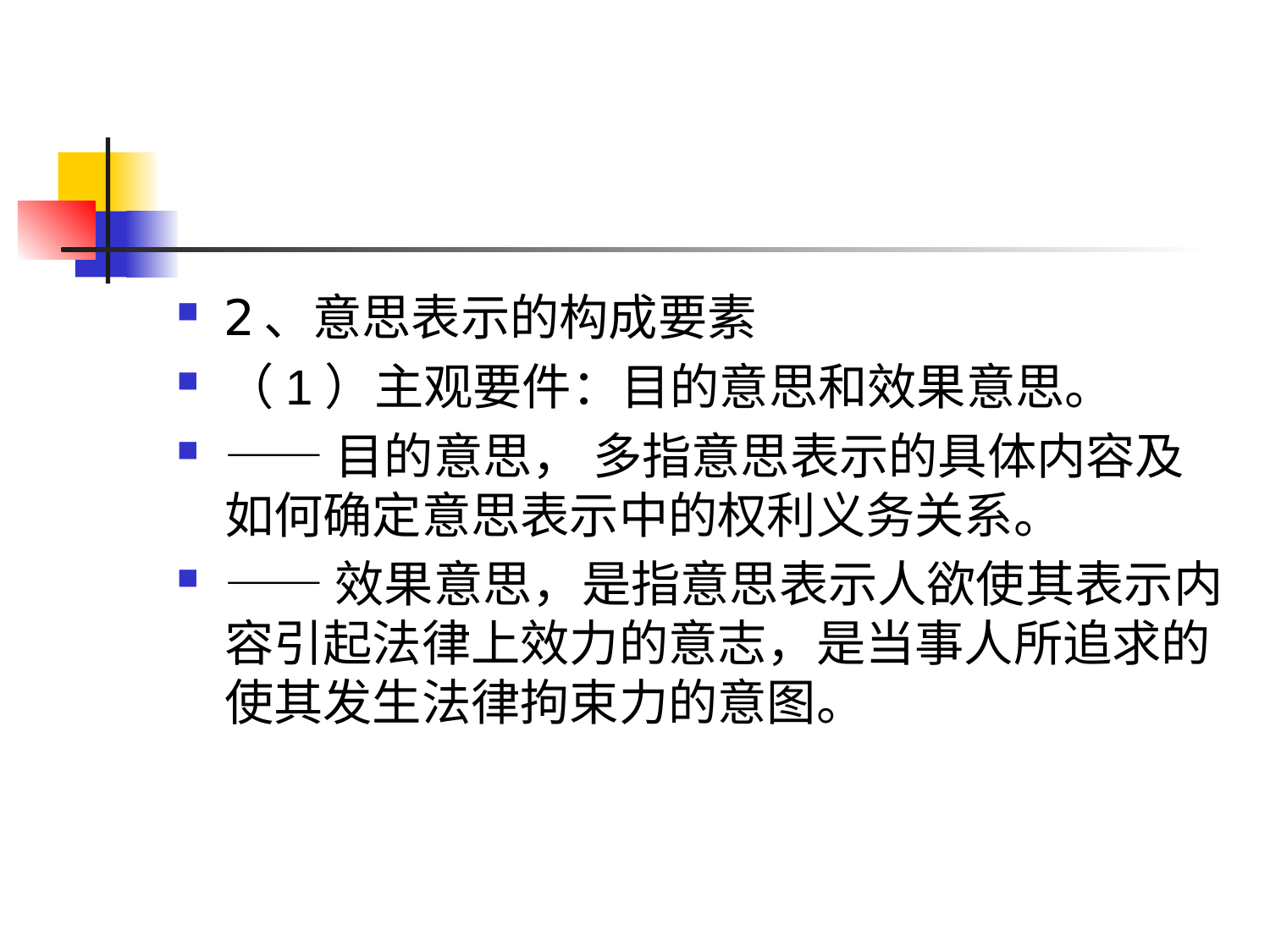

#
2、意思表示的构成要素
（1）主观要件：目的意思和效果意思。
——目的意思， 多指意思表示的具体内容及如何确定意思表示中的权利义务关系。
——效果意思，是指意思表示人欲使其表示内容引起法律上效力的意志，是当事人所追求的使其发生法律拘束力的意图。